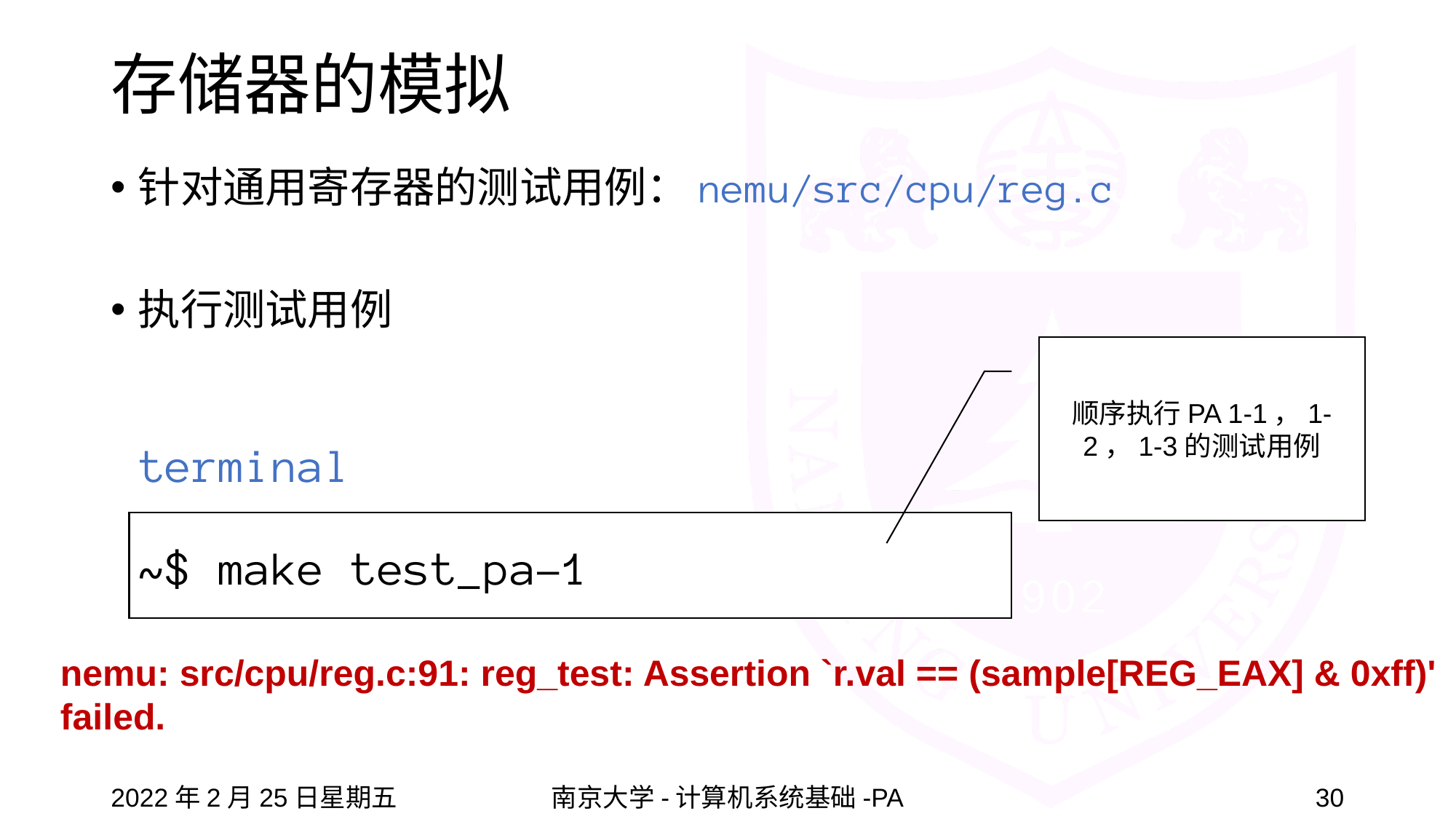

# 存储器的模拟
针对通用寄存器的测试用例：nemu/src/cpu/reg.c

执行测试用例
顺序执行PA 1-1，1-2，1-3的测试用例
terminal
~$ make test_pa-1
nemu: src/cpu/reg.c:91: reg_test: Assertion `r.val == (sample[REG_EAX] & 0xff)' failed.
2022年2月25日星期五
南京大学-计算机系统基础-PA
30